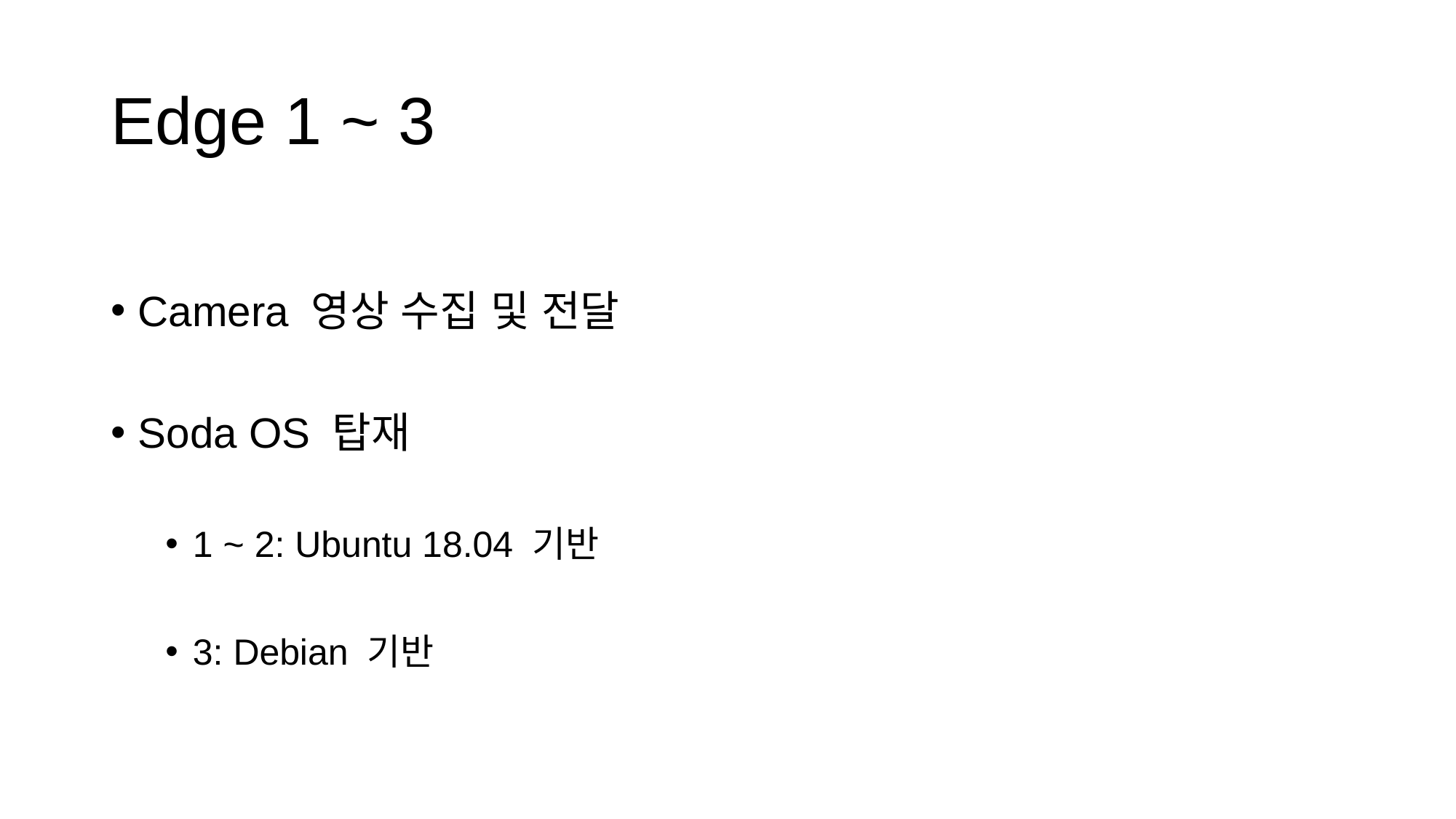

# Edge 1 ~ 3

Camera 영상 수집 및 전달

Soda OS 탑재

1 ~ 2: Ubuntu 18.04 기반

3: Debian 기반